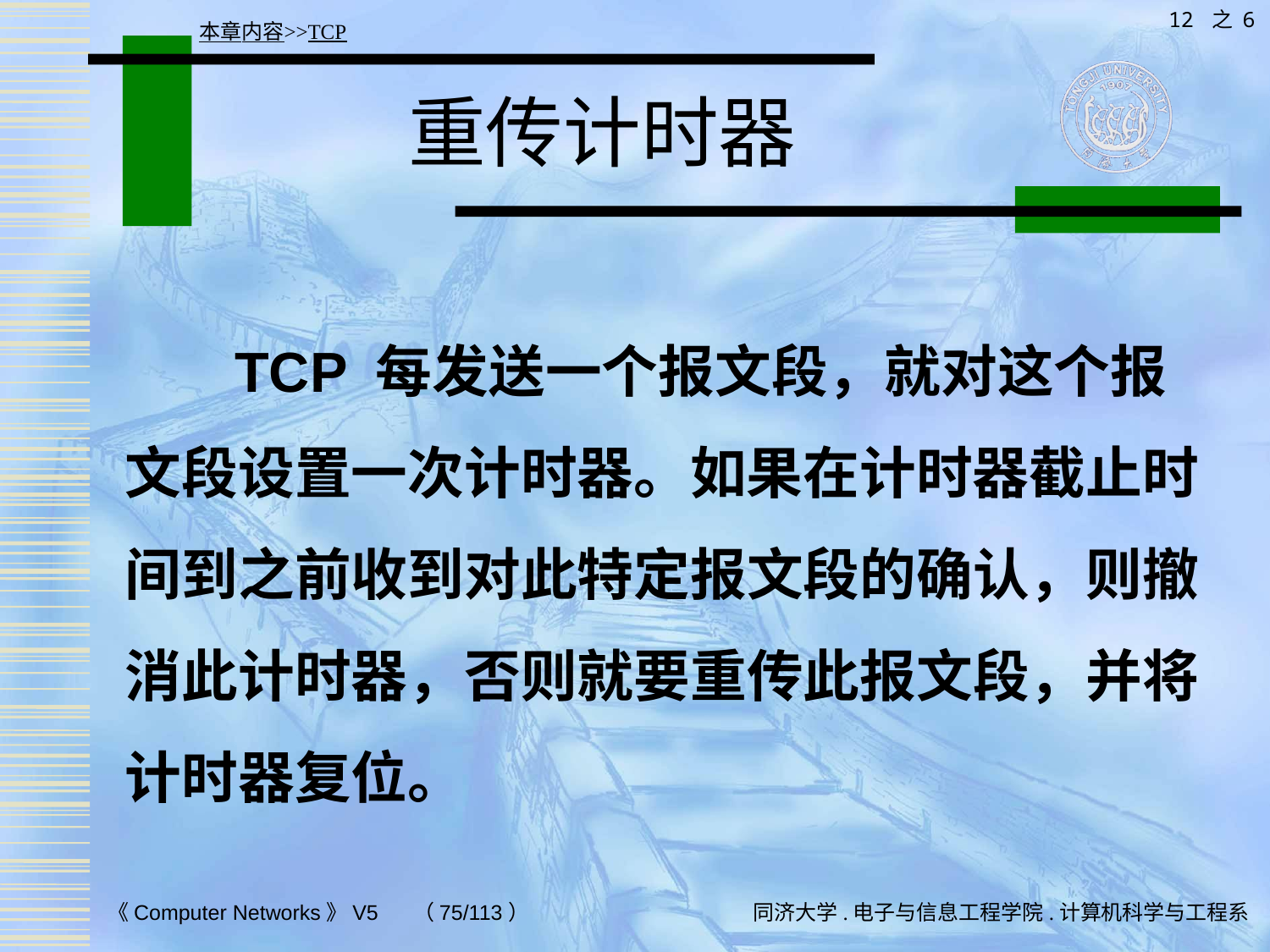

12 之 6
本章内容>>TCP
# 重传计时器
       TCP 每发送一个报文段，就对这个报文段设置一次计时器。如果在计时器截止时间到之前收到对此特定报文段的确认，则撤消此计时器，否则就要重传此报文段，并将计时器复位。